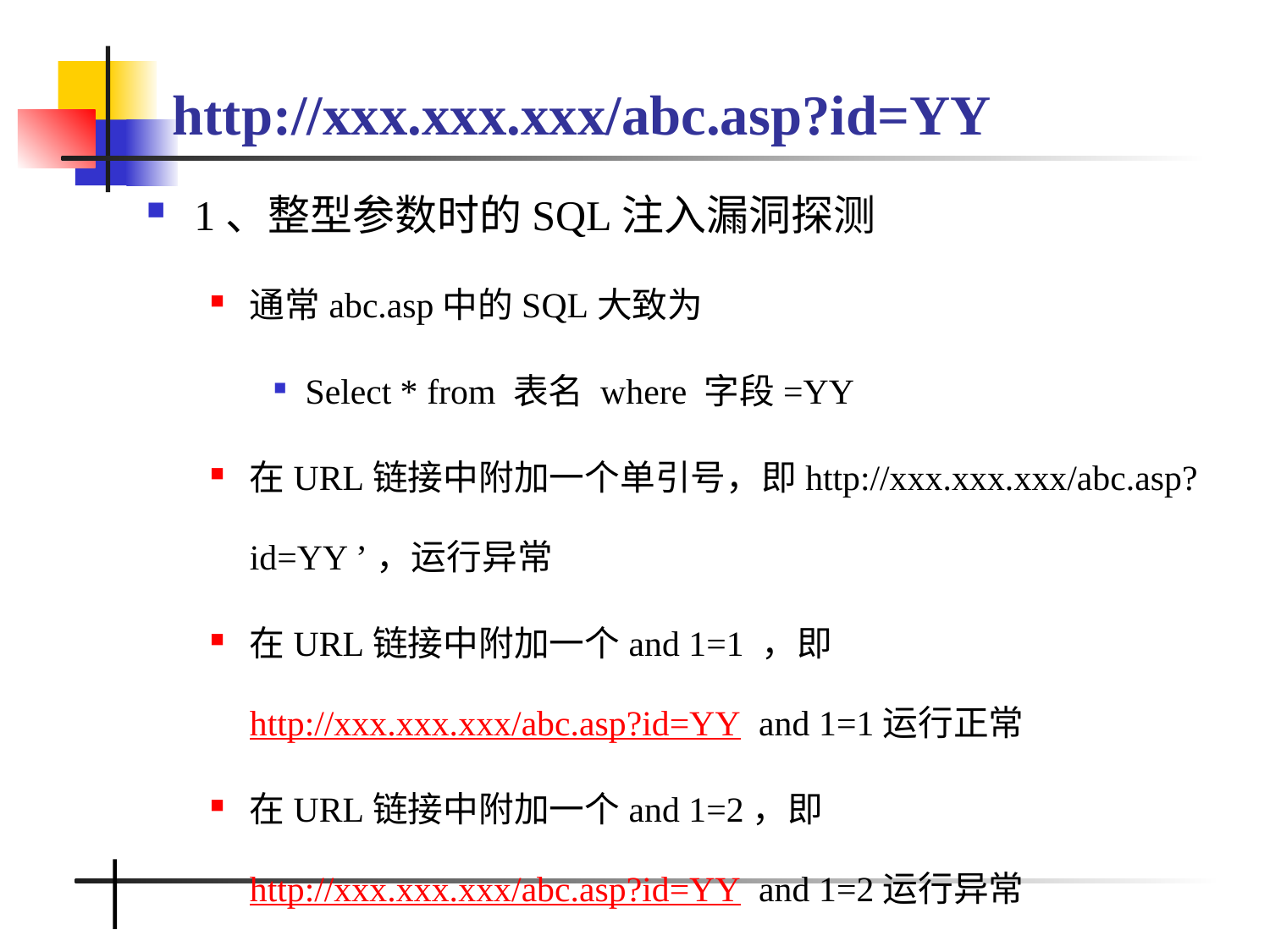

# http://xxx.xxx.xxx/abc.asp?id=YY
1、整型参数时的SQL注入漏洞探测
通常abc.asp中的SQL大致为
Select * from 表名 where 字段=YY
在URL链接中附加一个单引号，即http://xxx.xxx.xxx/abc.asp?id=YY ’，运行异常
在URL链接中附加一个and 1=1 ，即http://xxx.xxx.xxx/abc.asp?id=YY  and 1=1运行正常
在URL链接中附加一个and 1=2，即http://xxx.xxx.xxx/abc.asp?id=YY  and 1=2运行异常